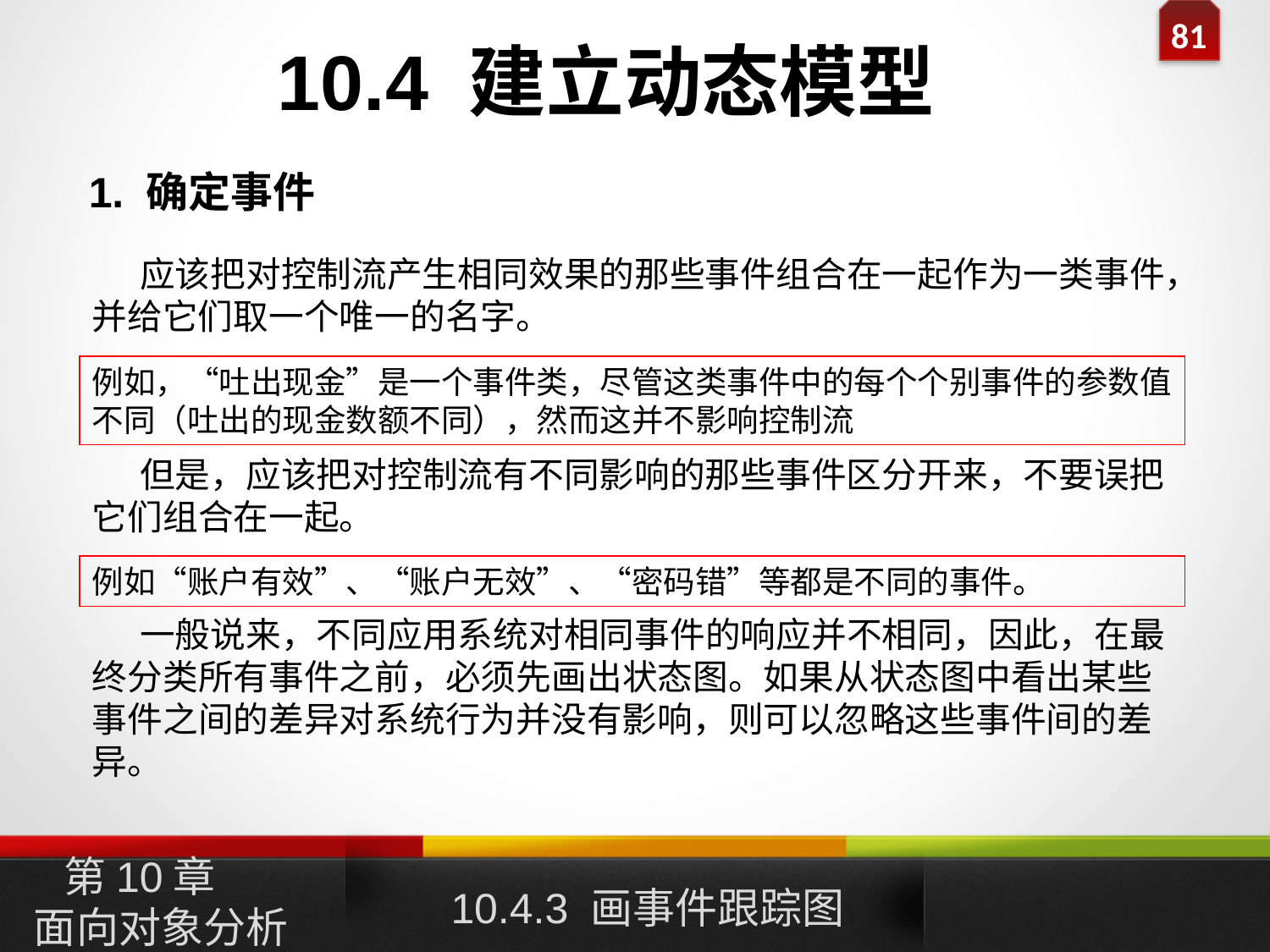

10.4 建立动态模型
1. 确定事件
     应该把对控制流产生相同效果的那些事件组合在一起作为一类事件，并给它们取一个唯一的名字。
例如，“吐出现金”是一个事件类，尽管这类事件中的每个个别事件的参数值不同（吐出的现金数额不同），然而这并不影响控制流
     但是，应该把对控制流有不同影响的那些事件区分开来，不要误把它们组合在一起。
例如“账户有效”、“账户无效”、“密码错”等都是不同的事件。
     一般说来，不同应用系统对相同事件的响应并不相同，因此，在最终分类所有事件之前，必须先画出状态图。如果从状态图中看出某些事件之间的差异对系统行为并没有影响，则可以忽略这些事件间的差异。
10.4.3 画事件跟踪图